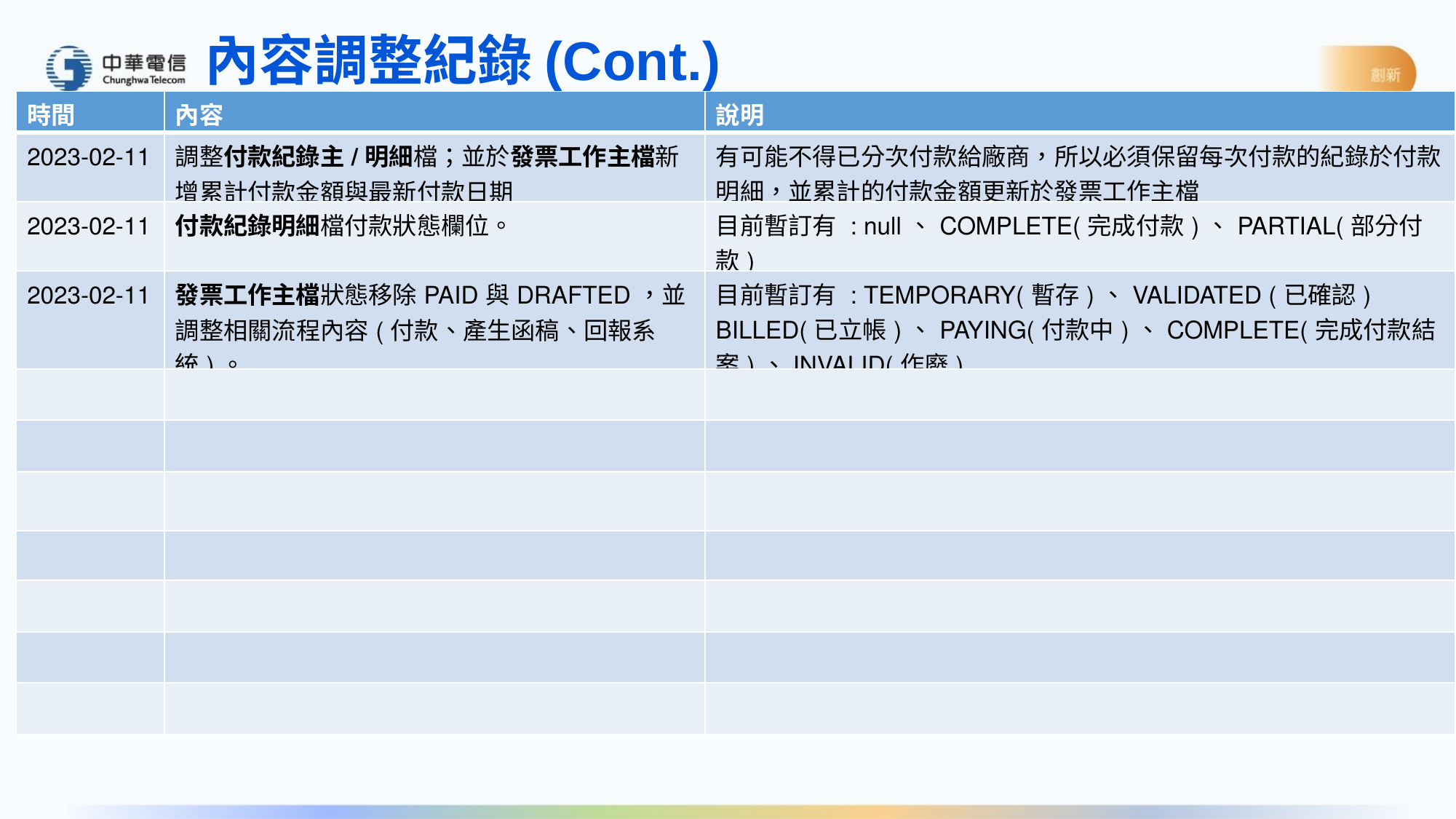

內容調整紀錄(Cont.)
| 時間 | 內容 | 說明 |
| --- | --- | --- |
| 2023-02-11 | 調整付款紀錄主/明細檔；並於發票工作主檔新增累計付款金額與最新付款日期 | 有可能不得已分次付款給廠商，所以必須保留每次付款的紀錄於付款明細，並累計的付款金額更新於發票工作主檔 |
| 2023-02-11 | 付款紀錄明細檔付款狀態欄位。 | 目前暫訂有 : null、COMPLETE(完成付款)、PARTIAL(部分付款) |
| 2023-02-11 | 發票工作主檔狀態移除PAID與DRAFTED，並調整相關流程內容(付款、產生函稿、回報系統)。 | 目前暫訂有 : TEMPORARY(暫存)、VALIDATED (已確認) BILLED(已立帳)、PAYING(付款中)、COMPLETE(完成付款結案)、INVALID(作廢) |
|  |  |  |
|  |  |  |
|  |  |  |
|  |  |  |
|  |  |  |
|  |  |  |
|  |  |  |
S-情境 (Situation)